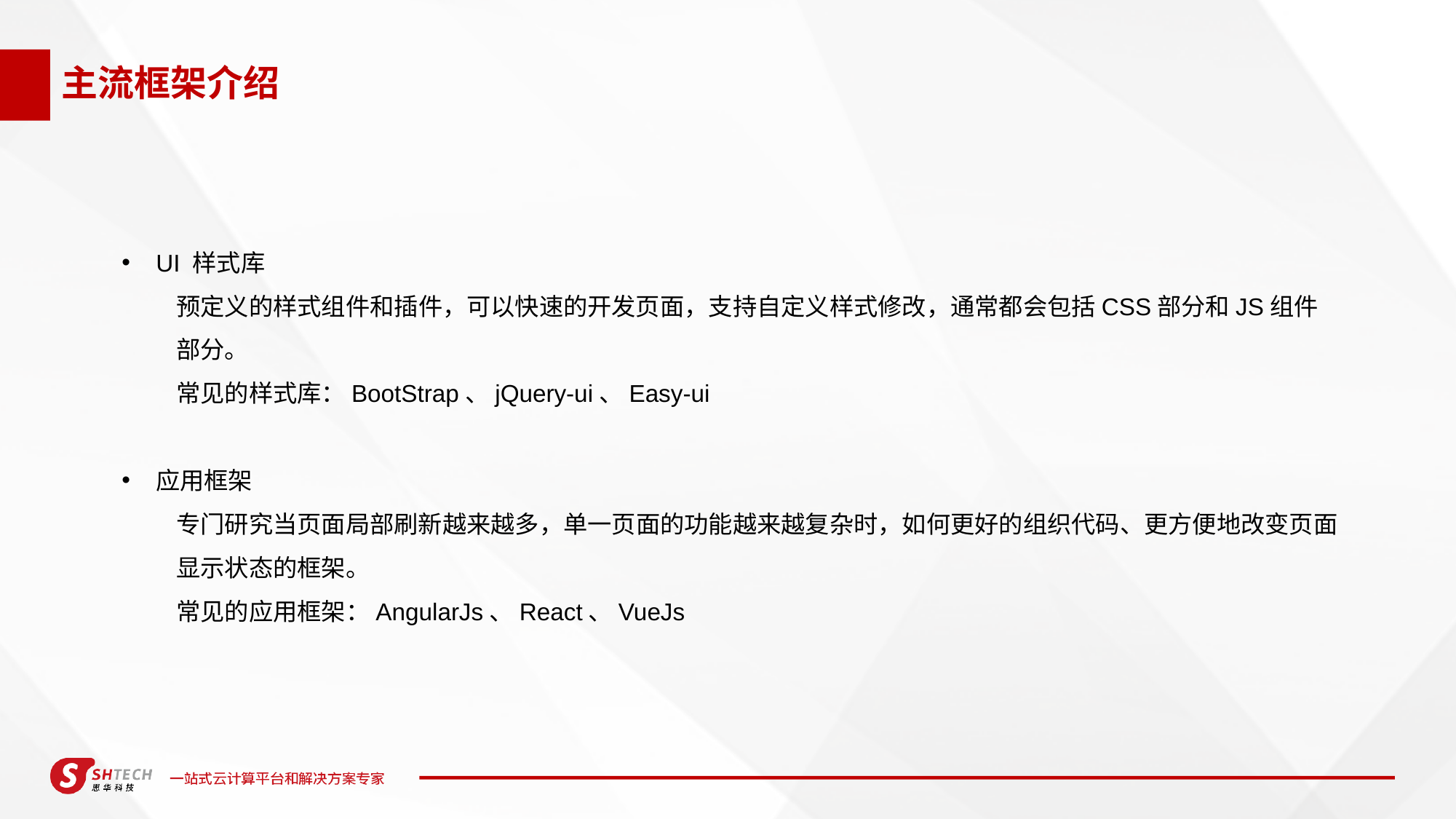

# 主流框架介绍
UI 样式库
预定义的样式组件和插件，可以快速的开发页面，支持自定义样式修改，通常都会包括CSS部分和JS组件部分。
常见的样式库：BootStrap、jQuery-ui、Easy-ui

应用框架
专门研究当页面局部刷新越来越多，单一页面的功能越来越复杂时，如何更好的组织代码、更方便地改变页面显示状态的框架。
常见的应用框架：AngularJs、React、VueJs